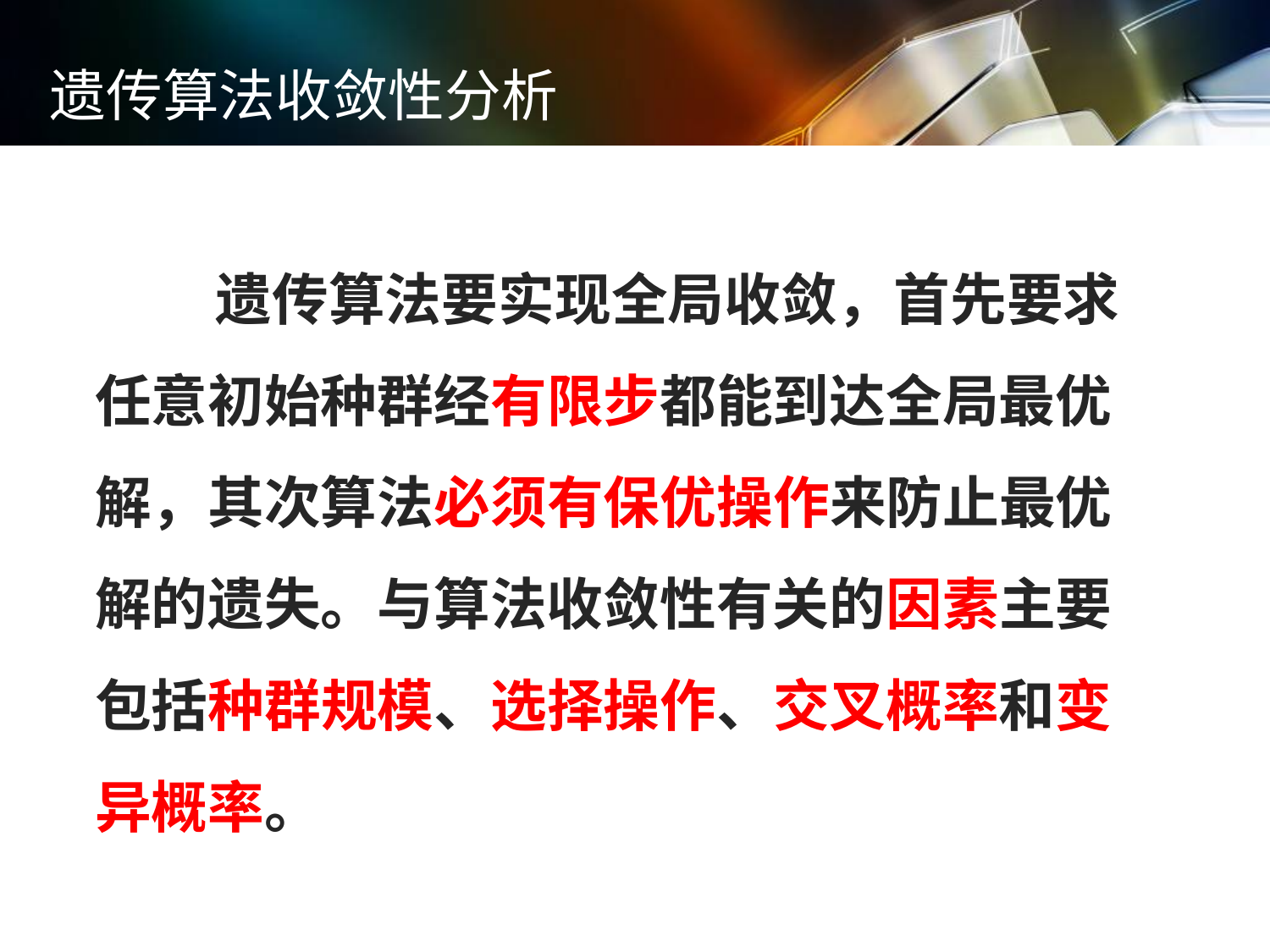

遗传算法收敛性分析
            遗传算法要实现全局收敛，首先要求任意初始种群经有限步都能到达全局最优解，其次算法必须有保优操作来防止最优解的遗失。与算法收敛性有关的因素主要包括种群规模、选择操作、交叉概率和变异概率。